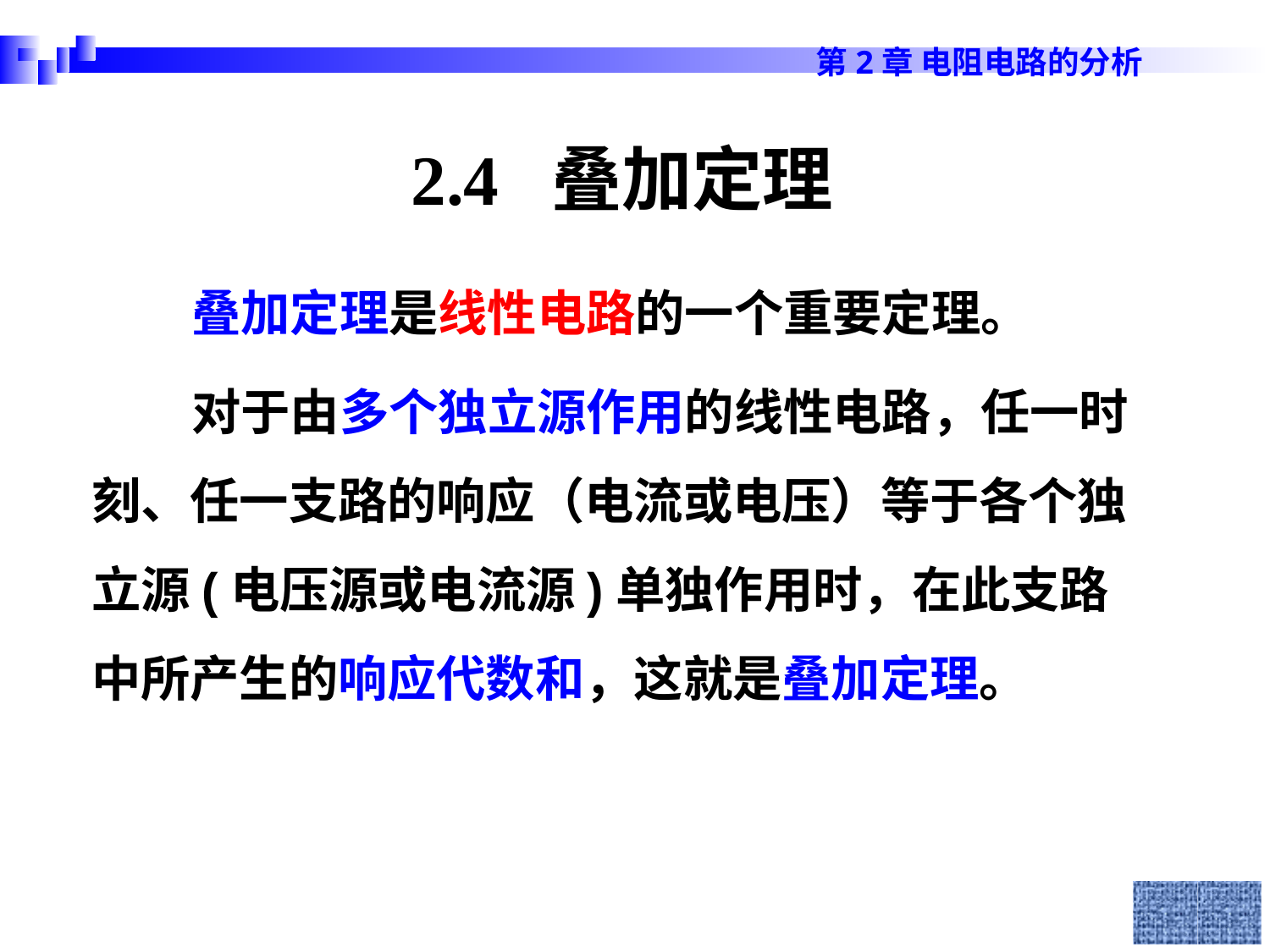

2.4  叠加定理
叠加定理是线性电路的一个重要定理。
对于由多个独立源作用的线性电路，任一时刻、任一支路的响应（电流或电压）等于各个独立源(电压源或电流源)单独作用时，在此支路中所产生的响应代数和，这就是叠加定理。